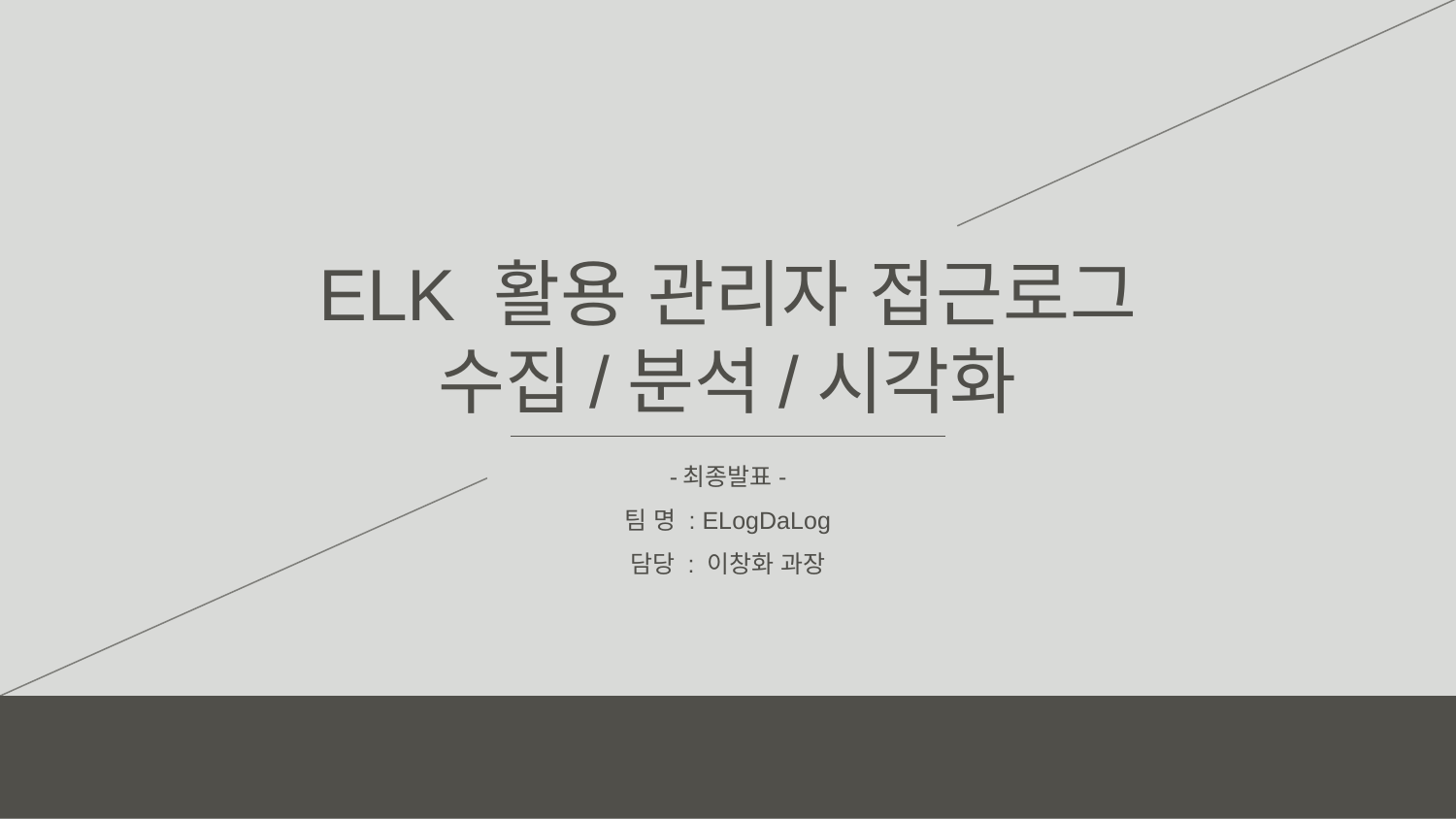

ELK 활용 관리자 접근로그
수집/분석/시각화
-최종발표-
팀 명 : ELogDaLog
담당 : 이창화 과장